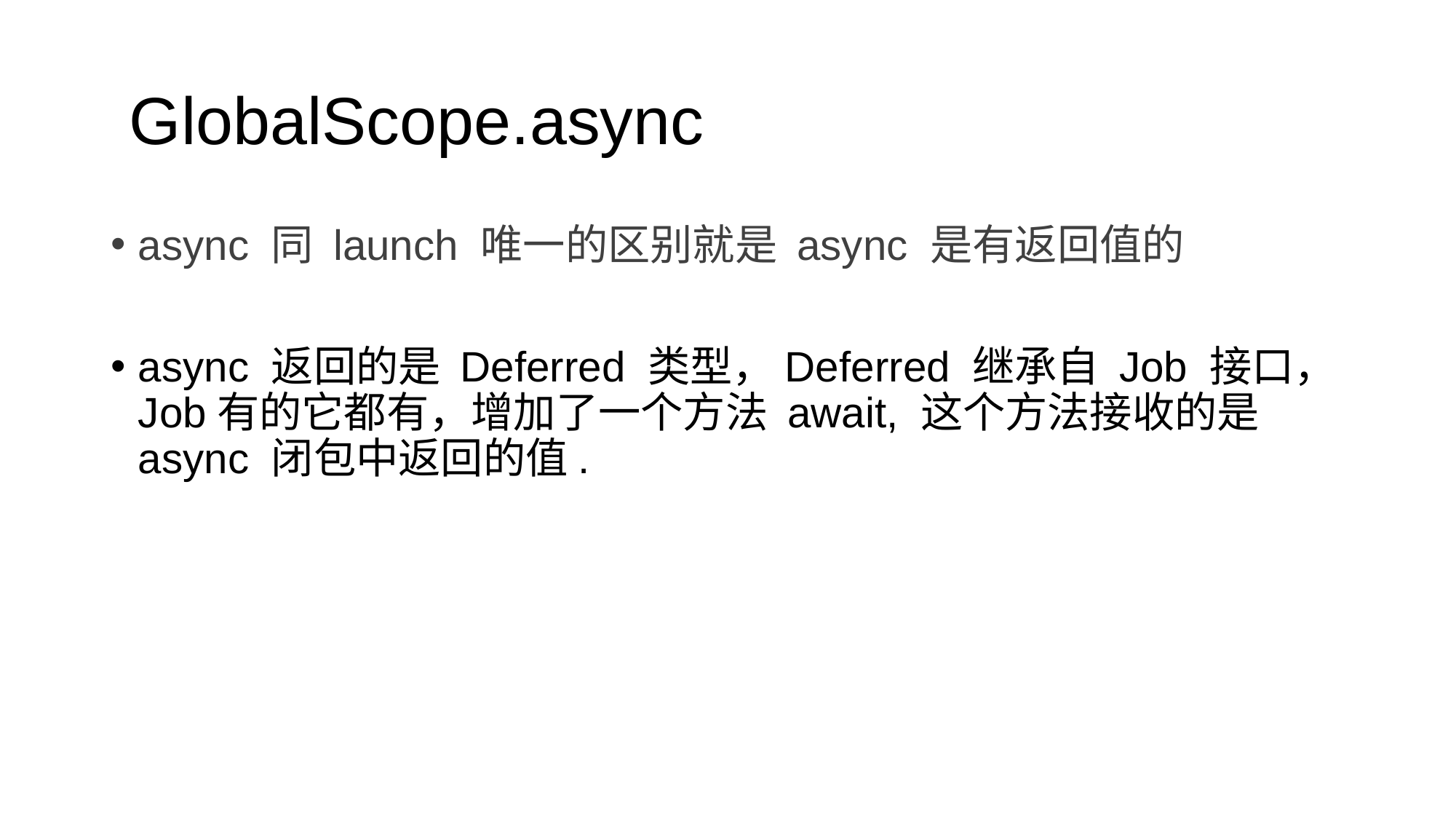

# GlobalScope.async
async 同 launch 唯一的区别就是 async 是有返回值的

async 返回的是 Deferred 类型，Deferred 继承自 Job 接口，Job有的它都有，增加了一个方法 await, 这个方法接收的是 async 闭包中返回的值.